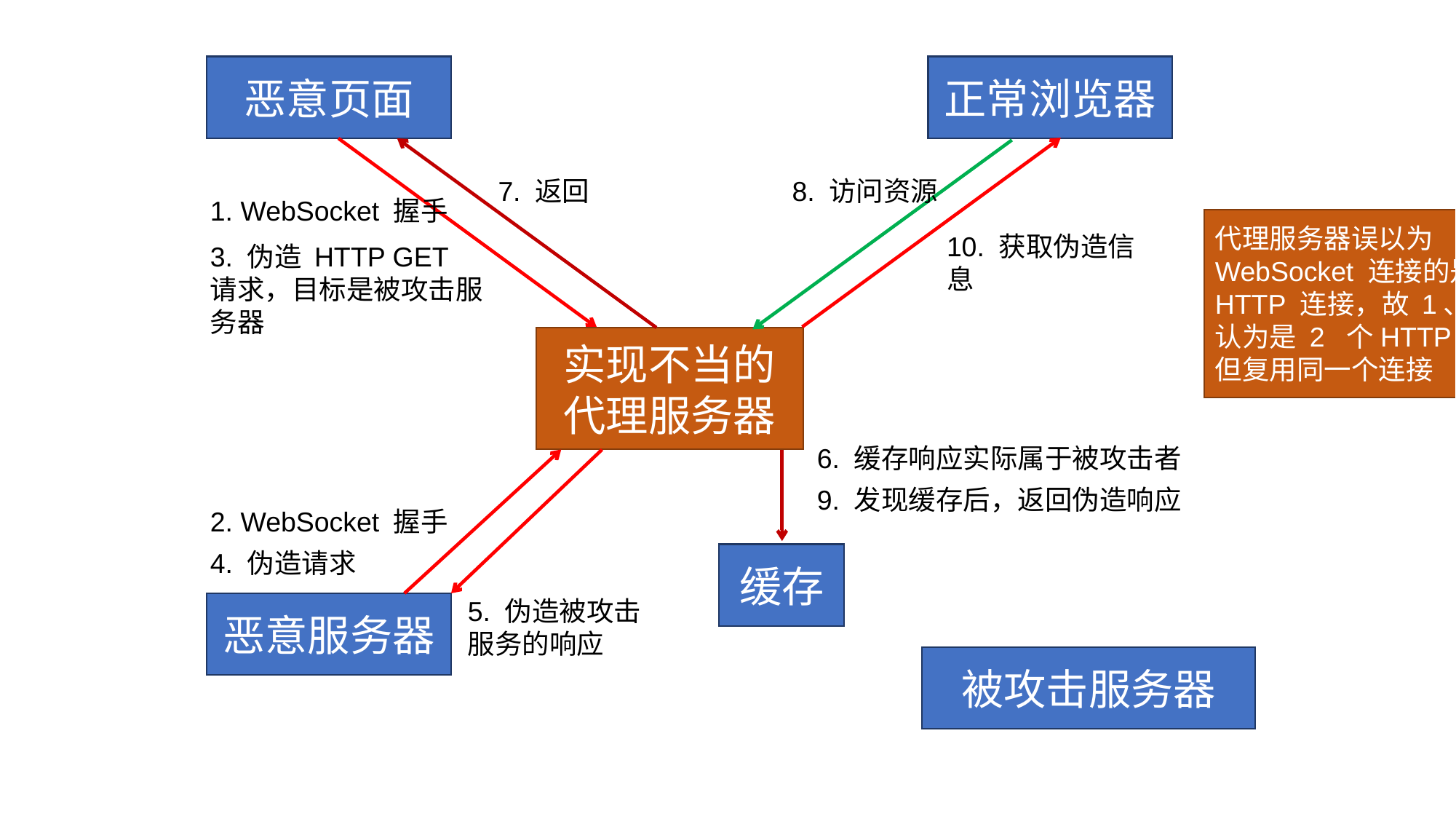

恶意页面
正常浏览器
7. 返回
8. 访问资源
1. WebSocket 握手
代理服务器误以为 WebSocket 连接的是 HTTP 连接，故 1、3 误认为是 2  个HTTP 请求，但复用同一个连接
10. 获取伪造信息
3. 伪造 HTTP GET 请求，目标是被攻击服务器
实现不当的代理服务器
6. 缓存响应实际属于被攻击者
9. 发现缓存后，返回伪造响应
2. WebSocket 握手
4. 伪造请求
缓存
5. 伪造被攻击
服务的响应
恶意服务器
被攻击服务器